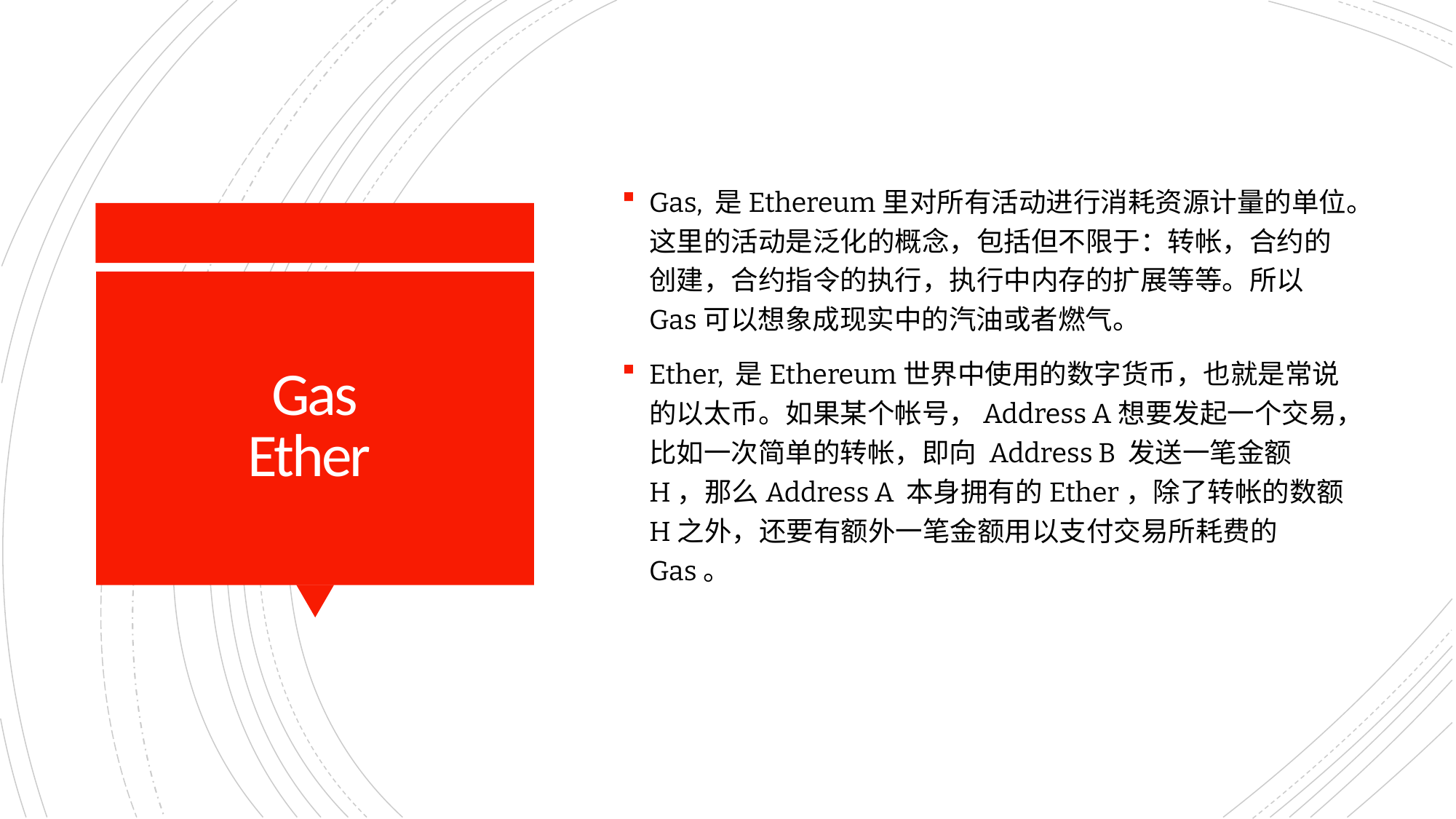

Gas, 是Ethereum里对所有活动进行消耗资源计量的单位。这里的活动是泛化的概念，包括但不限于：转帐，合约的创建，合约指令的执行，执行中内存的扩展等等。所以Gas可以想象成现实中的汽油或者燃气。
Ether, 是Ethereum世界中使用的数字货币，也就是常说的以太币。如果某个帐号，Address A想要发起一个交易，比如一次简单的转帐，即向 Address B 发送一笔金额H，那么Address A 本身拥有的Ether，除了转帐的数额H之外，还要有额外一笔金额用以支付交易所耗费的Gas。

# Gas Ether